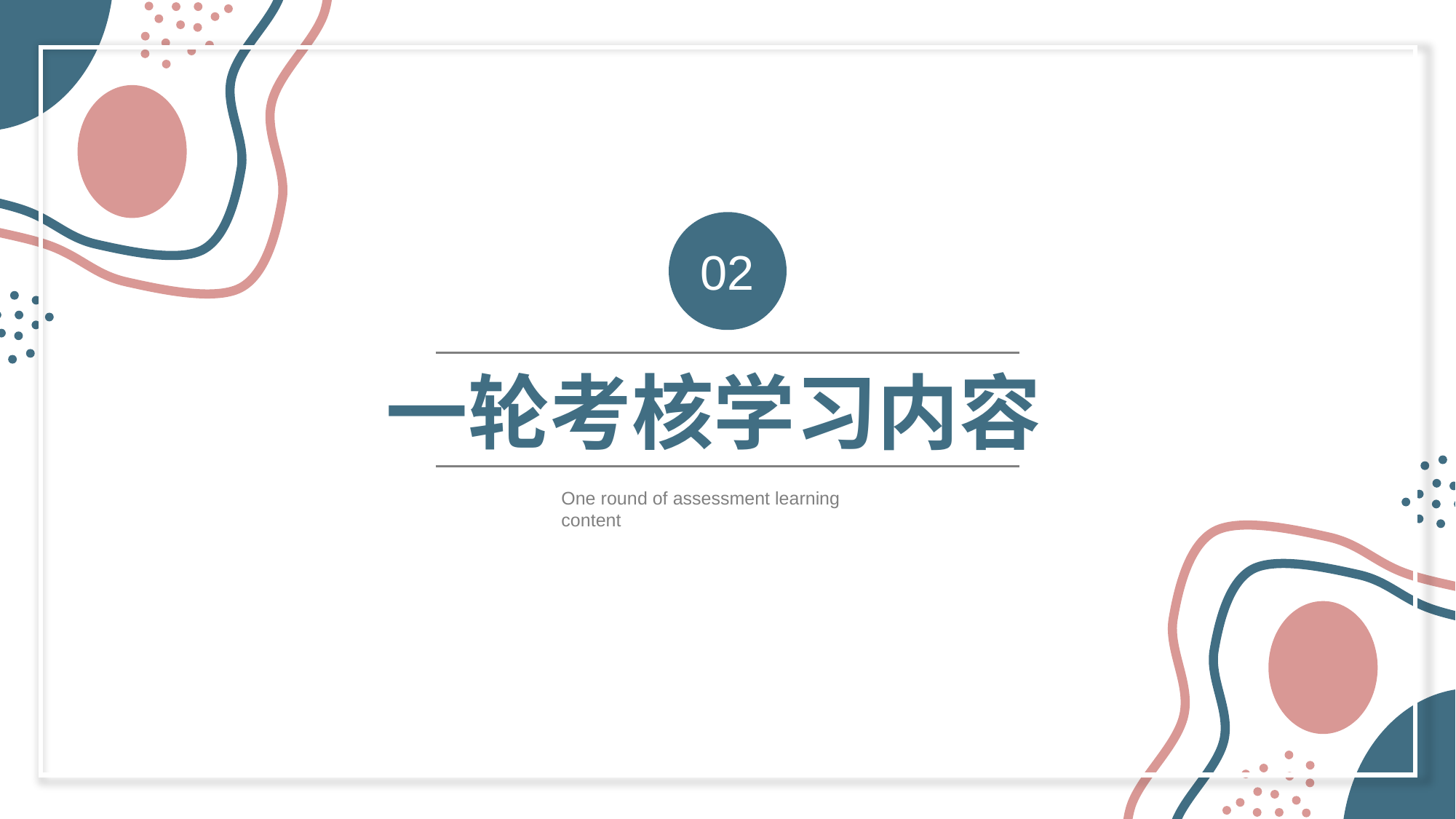

02
一轮考核学习内容

One round of assessment learning content